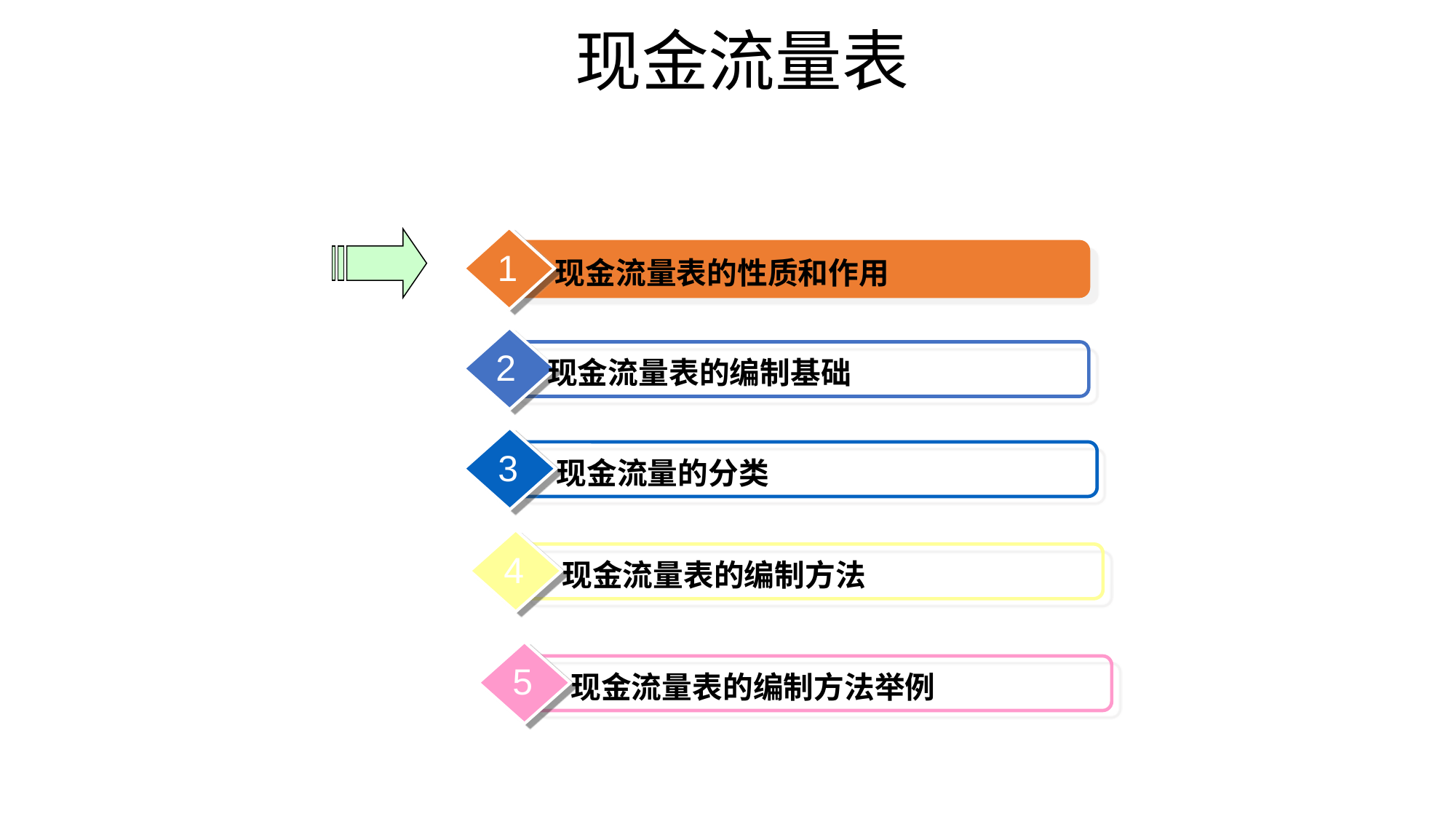

# 现金流量表

1

现金流量表的性质和作用

2

现金流量表的编制基础

3

现金流量的分类

4

现金流量表的编制方法

5

现金流量表的编制方法举例
2023/3/30
9